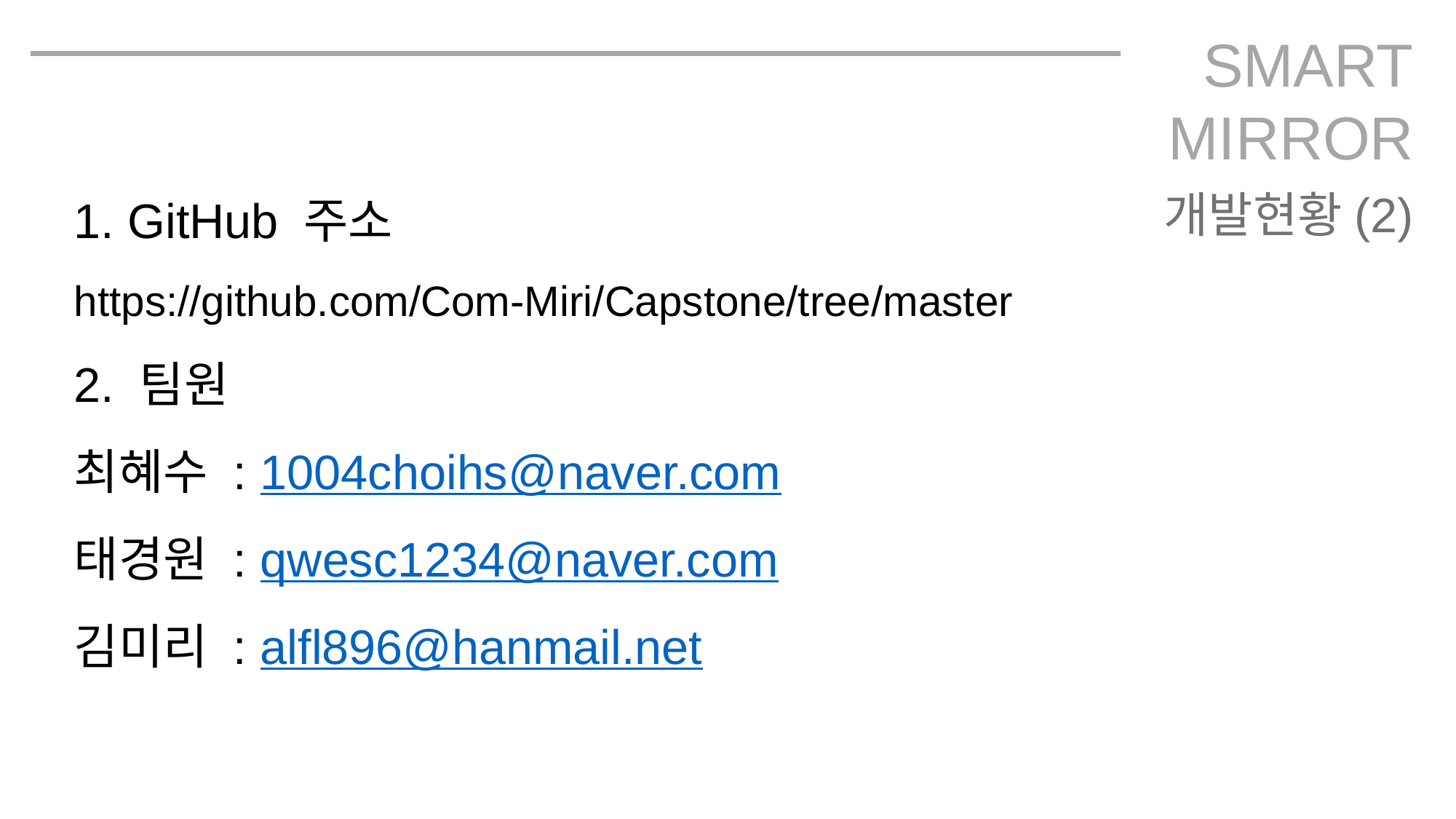

SMART
MIRROR
1. GitHub 주소
https://github.com/Com-Miri/Capstone/tree/master
2. 팀원
최혜수 : 1004choihs@naver.com
태경원 : qwesc1234@naver.com
김미리 : alfl896@hanmail.net
개발현황(2)